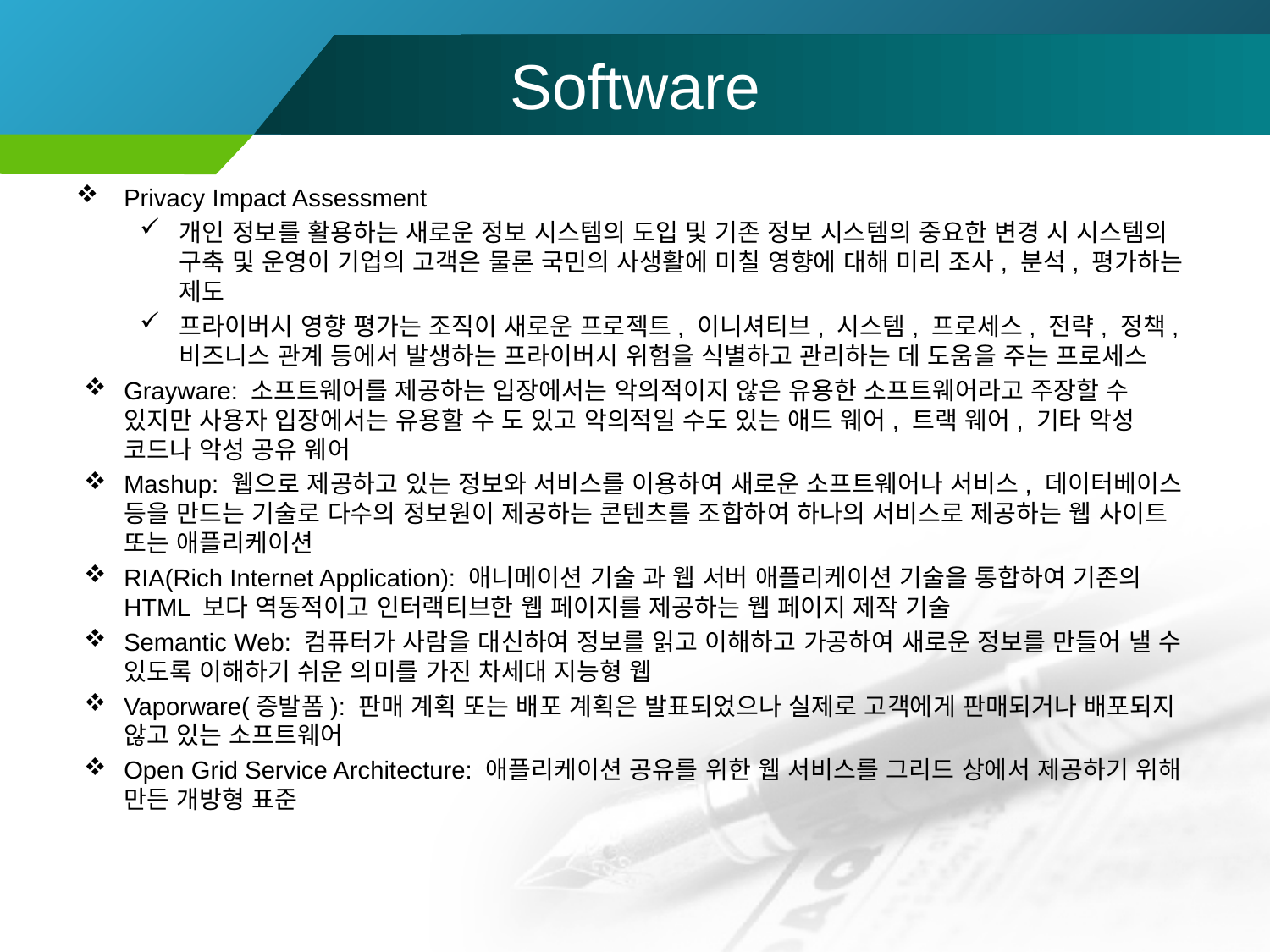

# Software
Privacy Impact Assessment
개인 정보를 활용하는 새로운 정보 시스템의 도입 및 기존 정보 시스템의 중요한 변경 시 시스템의 구축 및 운영이 기업의 고객은 물론 국민의 사생활에 미칠 영향에 대해 미리 조사, 분석, 평가하는 제도
프라이버시 영향 평가는 조직이 새로운 프로젝트, 이니셔티브, 시스템, 프로세스, 전략, 정책, 비즈니스 관계 등에서 발생하는 프라이버시 위험을 식별하고 관리하는 데 도움을 주는 프로세스
Grayware: 소프트웨어를 제공하는 입장에서는 악의적이지 않은 유용한 소프트웨어라고 주장할 수 있지만 사용자 입장에서는 유용할 수 도 있고 악의적일 수도 있는 애드 웨어, 트랙 웨어, 기타 악성 코드나 악성 공유 웨어
Mashup: 웹으로 제공하고 있는 정보와 서비스를 이용하여 새로운 소프트웨어나 서비스, 데이터베이스 등을 만드는 기술로 다수의 정보원이 제공하는 콘텐츠를 조합하여 하나의 서비스로 제공하는 웹 사이트 또는 애플리케이션
RIA(Rich Internet Application): 애니메이션 기술 과 웹 서버 애플리케이션 기술을 통합하여 기존의 HTML 보다 역동적이고 인터랙티브한 웹 페이지를 제공하는 웹 페이지 제작 기술
Semantic Web: 컴퓨터가 사람을 대신하여 정보를 읽고 이해하고 가공하여 새로운 정보를 만들어 낼 수 있도록 이해하기 쉬운 의미를 가진 차세대 지능형 웹
Vaporware(증발폼): 판매 계획 또는 배포 계획은 발표되었으나 실제로 고객에게 판매되거나 배포되지 않고 있는 소프트웨어
Open Grid Service Architecture: 애플리케이션 공유를 위한 웹 서비스를 그리드 상에서 제공하기 위해 만든 개방형 표준